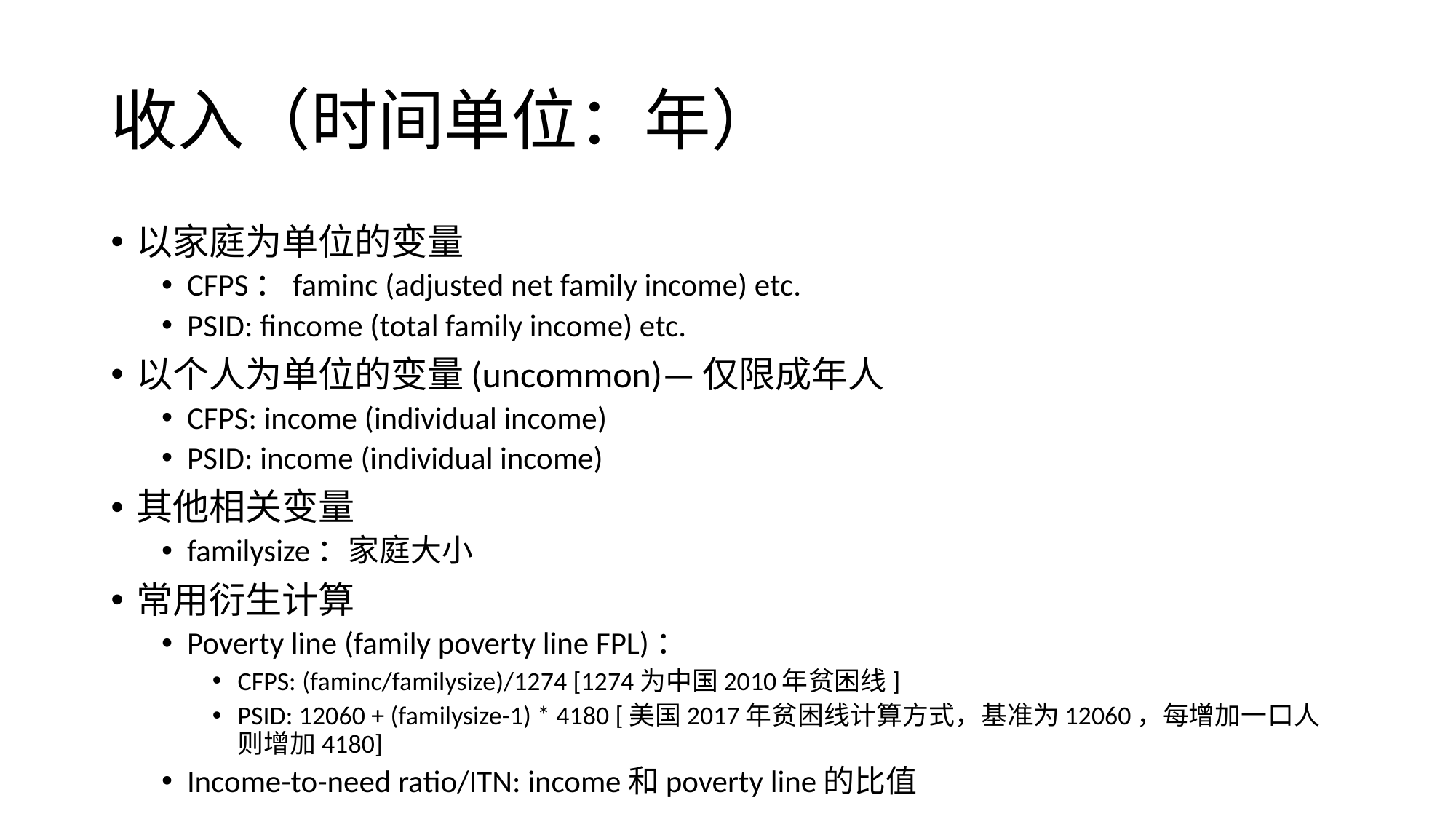

# 收入（时间单位：年）
以家庭为单位的变量
CFPS：faminc (adjusted net family income) etc.
PSID: fincome (total family income) etc.
以个人为单位的变量(uncommon)—仅限成年人
CFPS: income (individual income)
PSID: income (individual income)
其他相关变量
familysize：家庭大小
常用衍生计算
Poverty line (family poverty line FPL)：
CFPS: (faminc/familysize)/1274 [1274为中国2010年贫困线]
PSID: 12060 + (familysize-1) * 4180 [美国2017年贫困线计算方式，基准为12060，每增加一口人则增加4180]
Income-to-need ratio/ITN: income和poverty line的比值